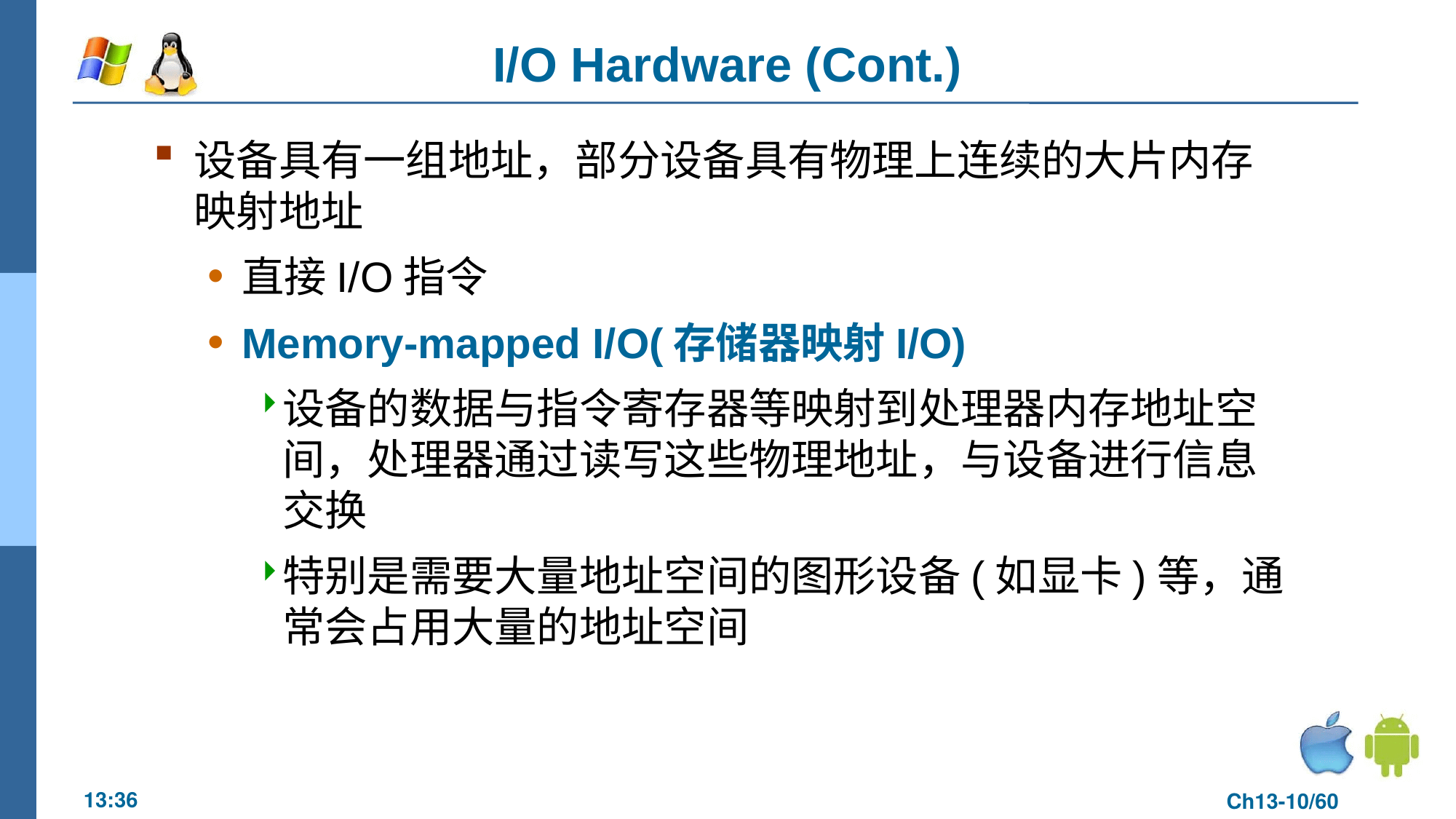

# I/O Hardware (Cont.)
设备具有一组地址，部分设备具有物理上连续的大片内存映射地址
直接I/O指令
Memory-mapped I/O(存储器映射I/O)
设备的数据与指令寄存器等映射到处理器内存地址空间，处理器通过读写这些物理地址，与设备进行信息交换
特别是需要大量地址空间的图形设备(如显卡)等，通常会占用大量的地址空间